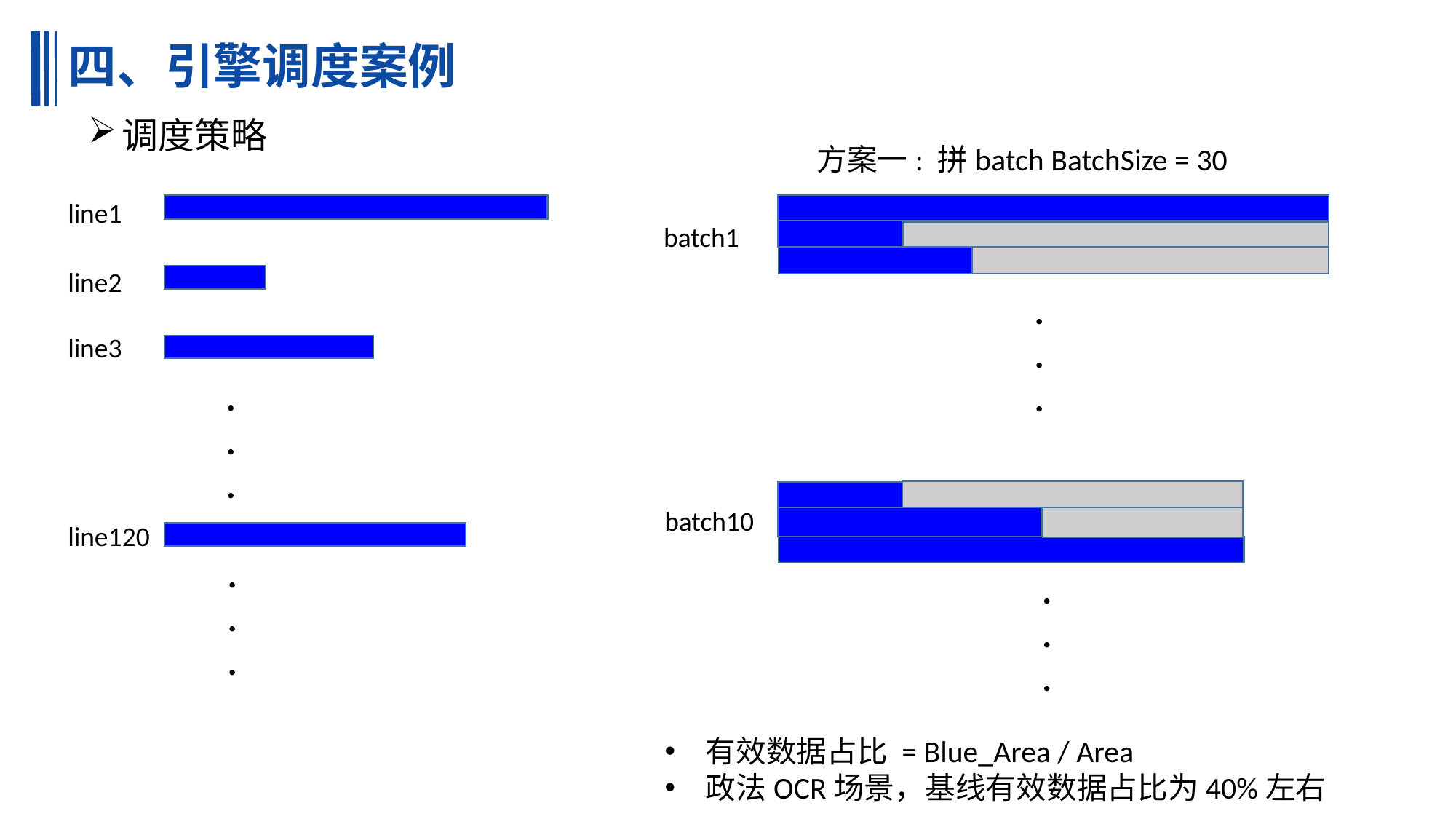

# 四、引擎调度案例
调度策略
方案一: 拼batch BatchSize = 30
line1

batch1

line2

.
.
.
line3

.
.
.

batch10

line120

.
.
.
.
.
.
有效数据占比 = Blue_Area / Area
政法OCR场景，基线有效数据占比为40%左右